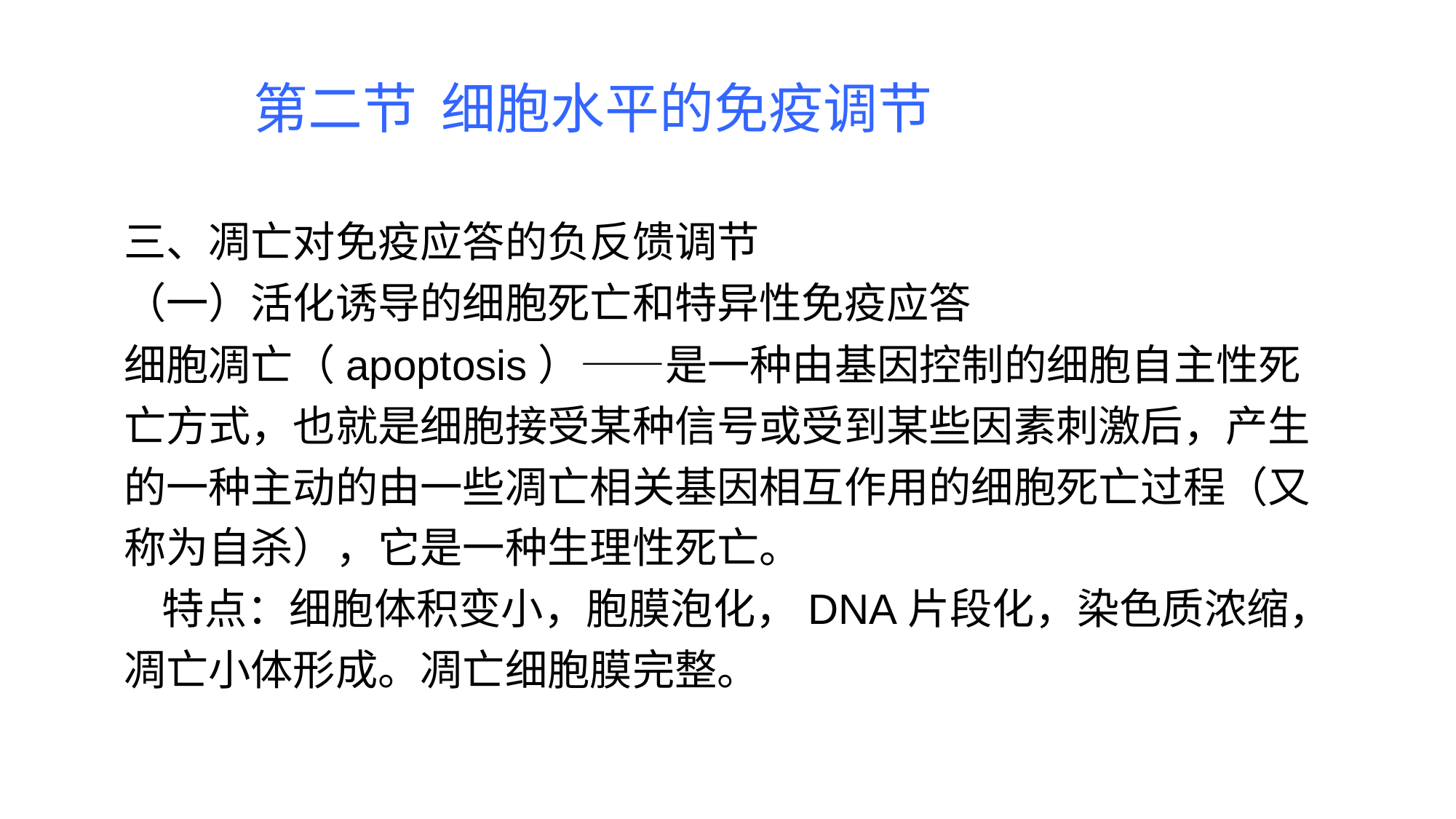

# 第二节  细胞水平的免疫调节
三、凋亡对免疫应答的负反馈调节
（一）活化诱导的细胞死亡和特异性免疫应答
细胞凋亡（apoptosis）——是一种由基因控制的细胞自主性死亡方式，也就是细胞接受某种信号或受到某些因素刺激后，产生的一种主动的由一些凋亡相关基因相互作用的细胞死亡过程（又称为自杀），它是一种生理性死亡。
   特点：细胞体积变小，胞膜泡化，DNA片段化，染色质浓缩，凋亡小体形成。凋亡细胞膜完整。